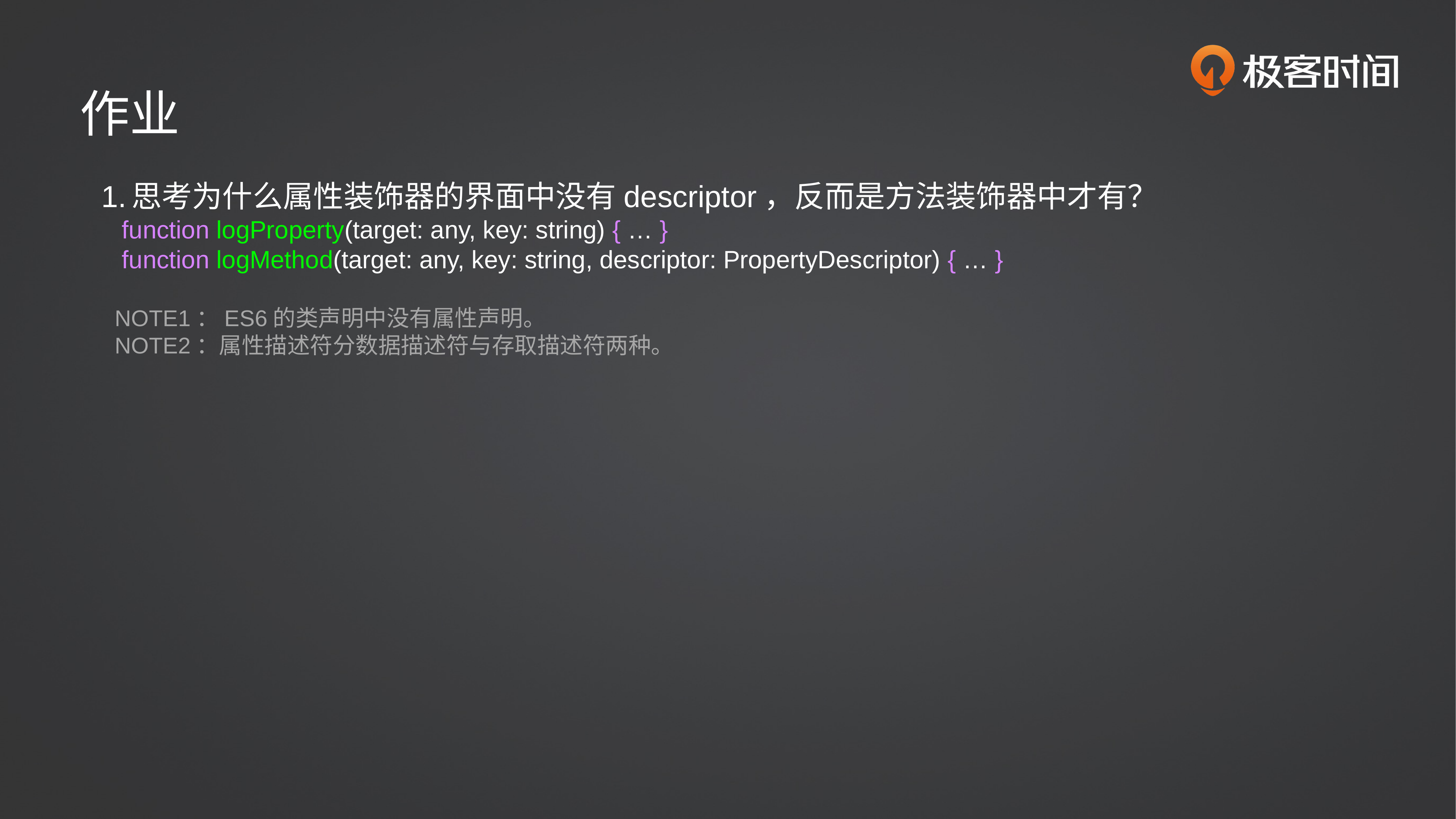

作业
思考为什么属性装饰器的界面中没有descriptor，反而是方法装饰器中才有？
 function logProperty(target: any, key: string) { … }
 function logMethod(target: any, key: string, descriptor: PropertyDescriptor) { … }

NOTE1：ES6的类声明中没有属性声明。
NOTE2：属性描述符分数据描述符与存取描述符两种。